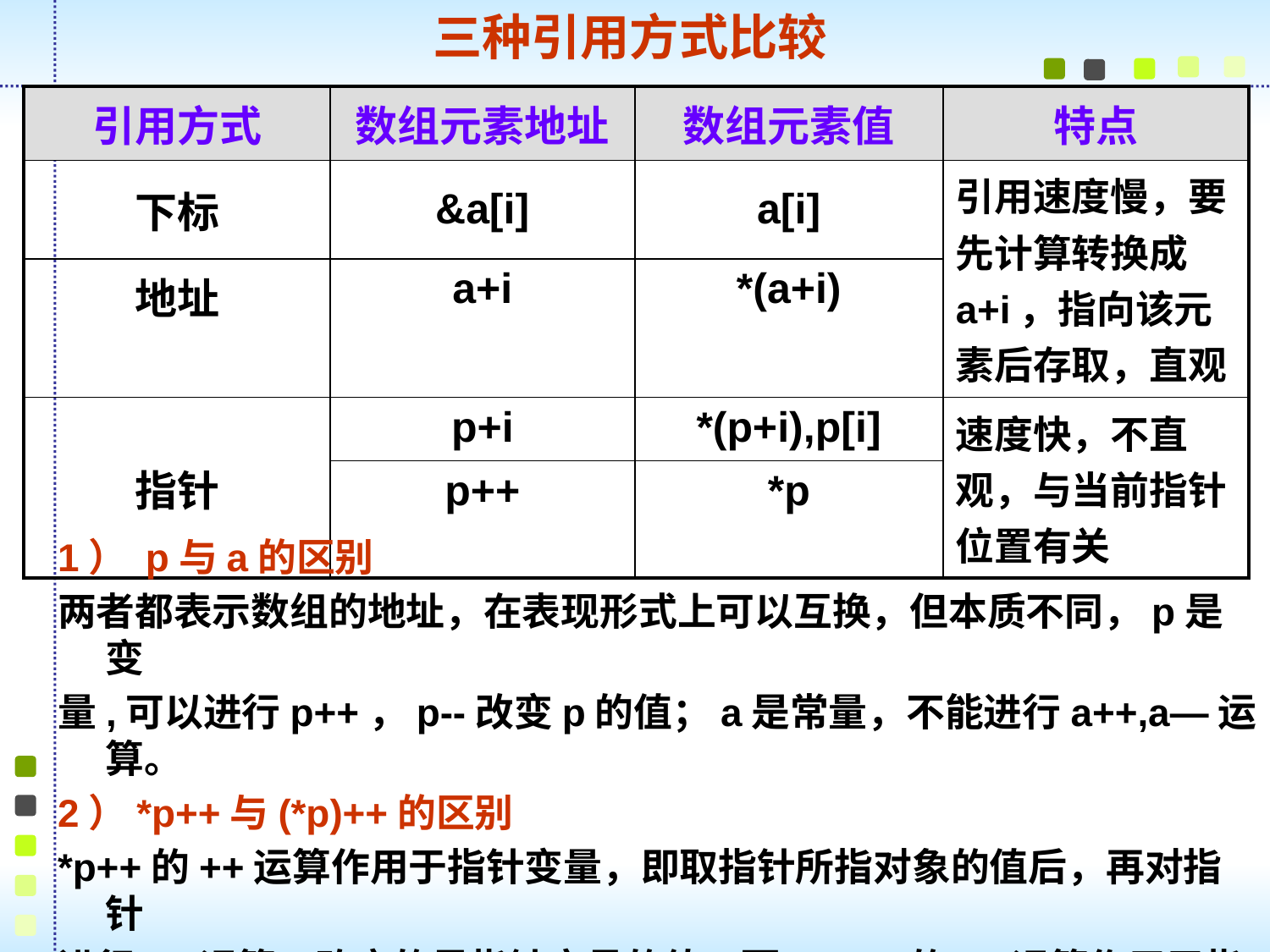

三种引用方式比较
| 引用方式 | 数组元素地址 | 数组元素值 | 特点 |
| --- | --- | --- | --- |
| 下标 | &a[i] | a[i] | 引用速度慢，要先计算转换成 a+i，指向该元素后存取，直观 |
| 地址 | a+i | \*(a+i) |  |
| 指针 | p+i | \*(p+i),p[i] | 速度快，不直观，与当前指针位置有关 |
|  | p++ | \*p |  |
1） p与a的区别
两者都表示数组的地址，在表现形式上可以互换，但本质不同，p是变
量,可以进行p++，p--改变p的值；a是常量，不能进行a++,a—运算。
2）*p++与(*p)++的区别
*p++的++运算作用于指针变量，即取指针所指对象的值后，再对指针
进行++运算，改变的是指针变量的值；而(*p)++的++运算作用于指针
变量所指对象，即取指针所指对象的值，加1后再付给对象。